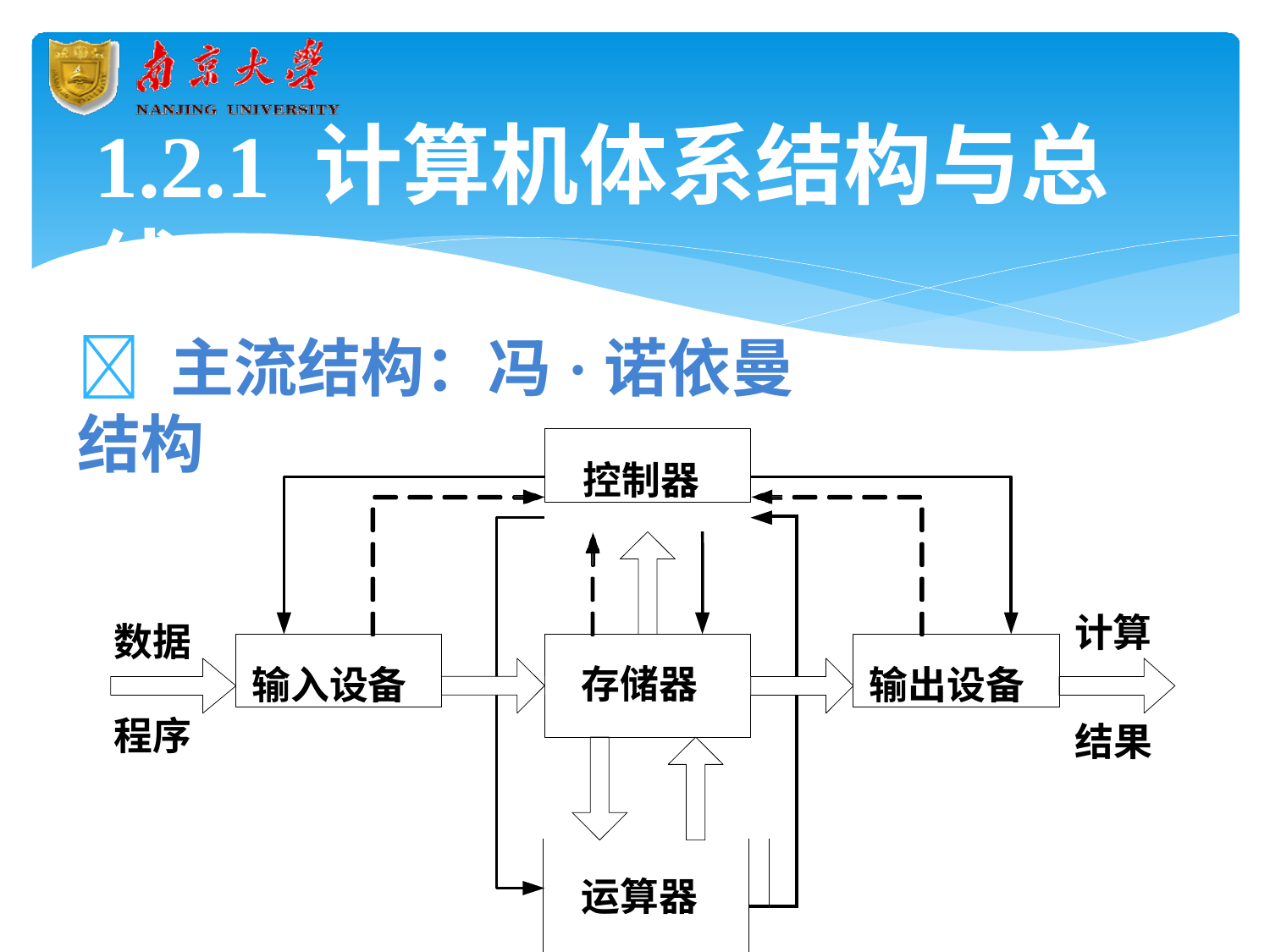

# 1.2.1 计算机体系结构与总线
∗ 主流结构：冯·诺依曼结构
控制器

| 存储器 |  |  |
| --- | --- | --- |
| 运算器 |  |  |
|  |  |  |

计算

数据
输入设备

输出设备

程序
结果